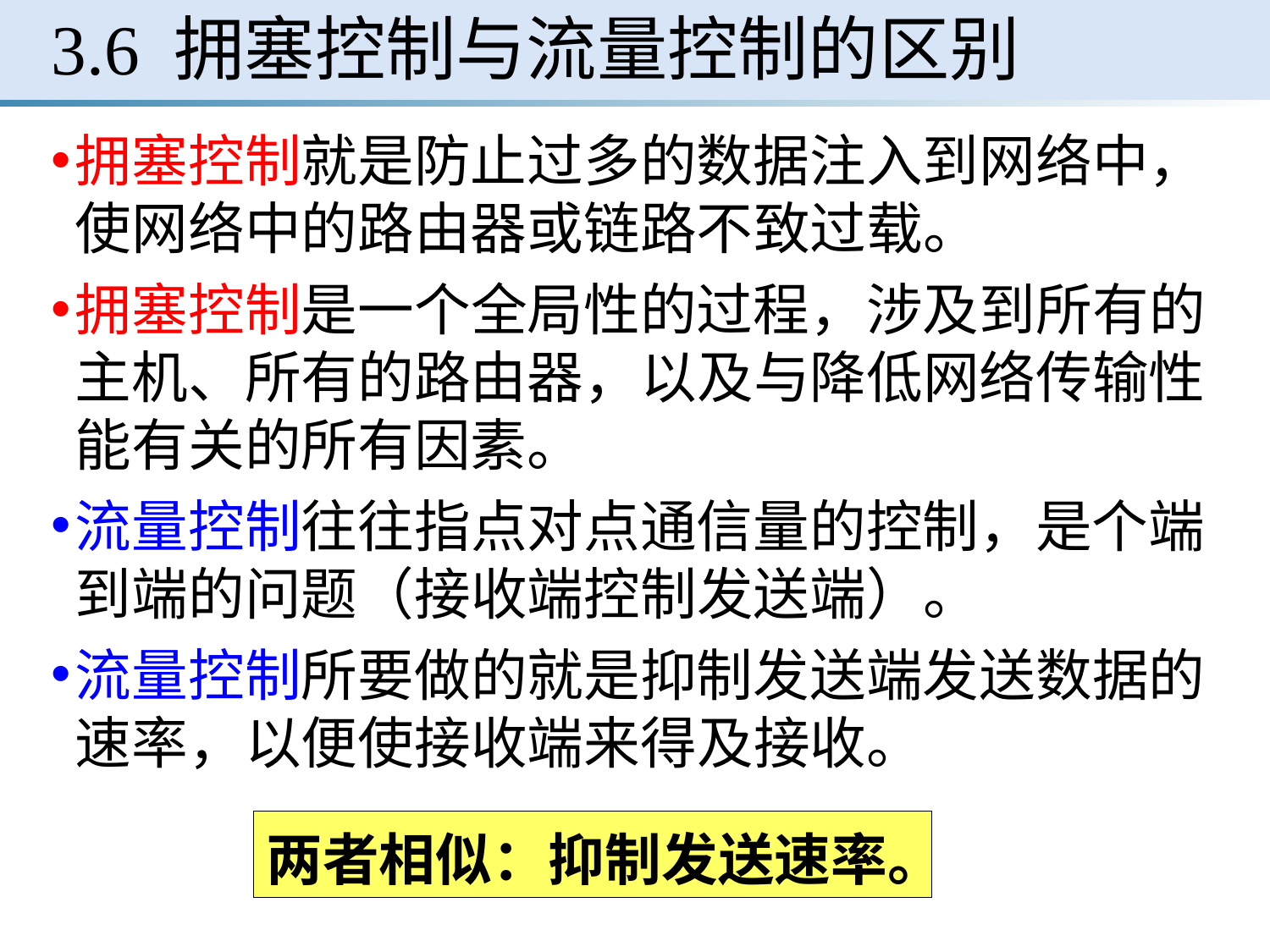

# 3.6 拥塞控制与流量控制的区别
拥塞控制就是防止过多的数据注入到网络中，使网络中的路由器或链路不致过载。
拥塞控制是一个全局性的过程，涉及到所有的主机、所有的路由器，以及与降低网络传输性能有关的所有因素。
流量控制往往指点对点通信量的控制，是个端到端的问题（接收端控制发送端）。
流量控制所要做的就是抑制发送端发送数据的速率，以便使接收端来得及接收。
两者相似：抑制发送速率。